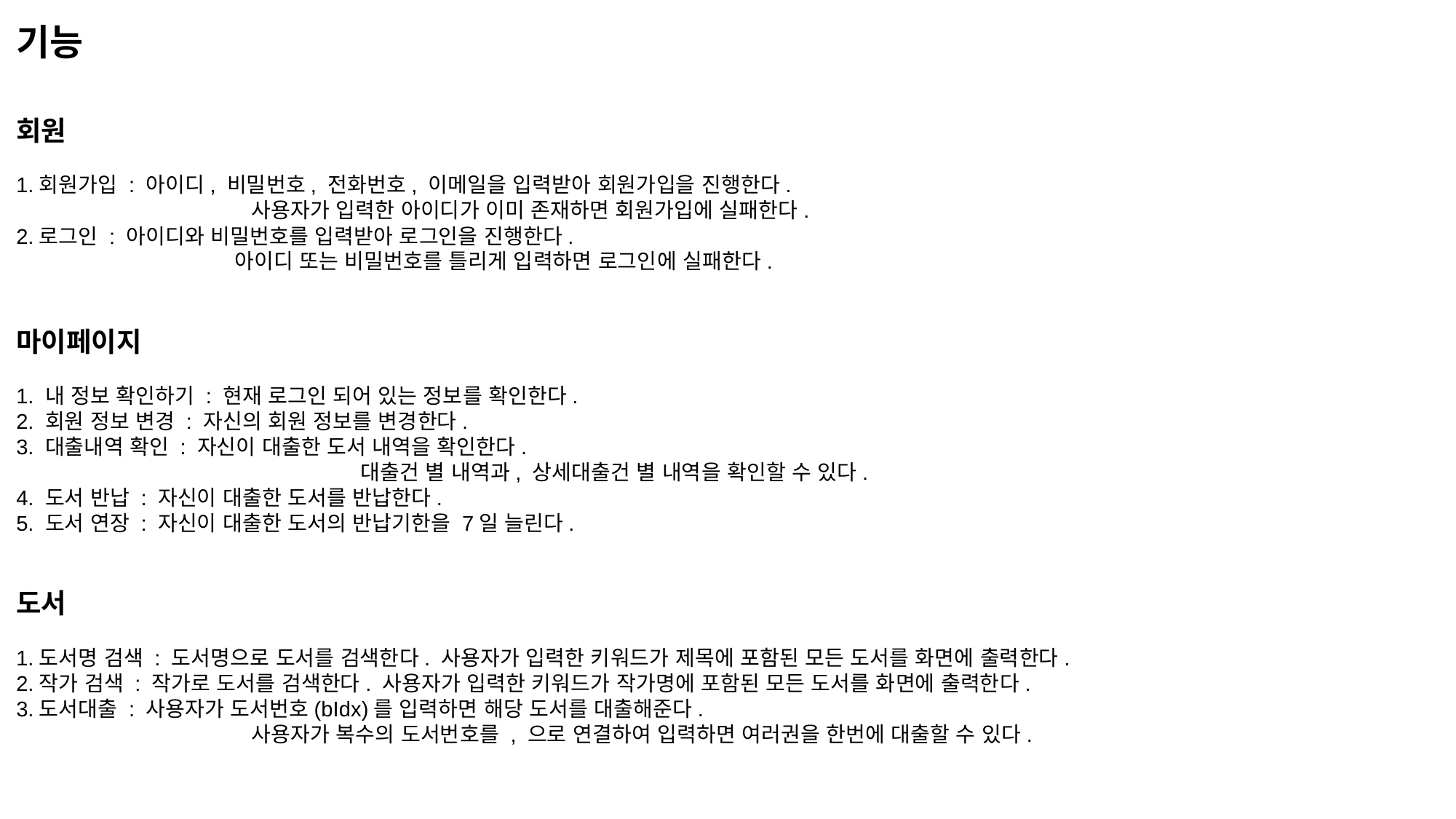

기능

회원

1.회원가입 : 아이디, 비밀번호, 전화번호, 이메일을 입력받아 회원가입을 진행한다.
		  사용자가 입력한 아이디가 이미 존재하면 회원가입에 실패한다.
2.로그인 : 아이디와 비밀번호를 입력받아 로그인을 진행한다.
		아이디 또는 비밀번호를 틀리게 입력하면 로그인에 실패한다.

마이페이지

1. 내 정보 확인하기 : 현재 로그인 되어 있는 정보를 확인한다.
2. 회원 정보 변경 : 자신의 회원 정보를 변경한다.
3. 대출내역 확인 : 자신이 대출한 도서 내역을 확인한다.
			  대출건 별 내역과, 상세대출건 별 내역을 확인할 수 있다.
4. 도서 반납 : 자신이 대출한 도서를 반납한다.
5. 도서 연장 : 자신이 대출한 도서의 반납기한을 7일 늘린다.

도서

1.도서명 검색 : 도서명으로 도서를 검색한다. 사용자가 입력한 키워드가 제목에 포함된 모든 도서를 화면에 출력한다.
2.작가 검색 : 작가로 도서를 검색한다. 사용자가 입력한 키워드가 작가명에 포함된 모든 도서를 화면에 출력한다.
3.도서대출 : 사용자가 도서번호(bIdx)를 입력하면 해당 도서를 대출해준다.
		  사용자가 복수의 도서번호를 , 으로 연결하여 입력하면 여러권을 한번에 대출할 수 있다.